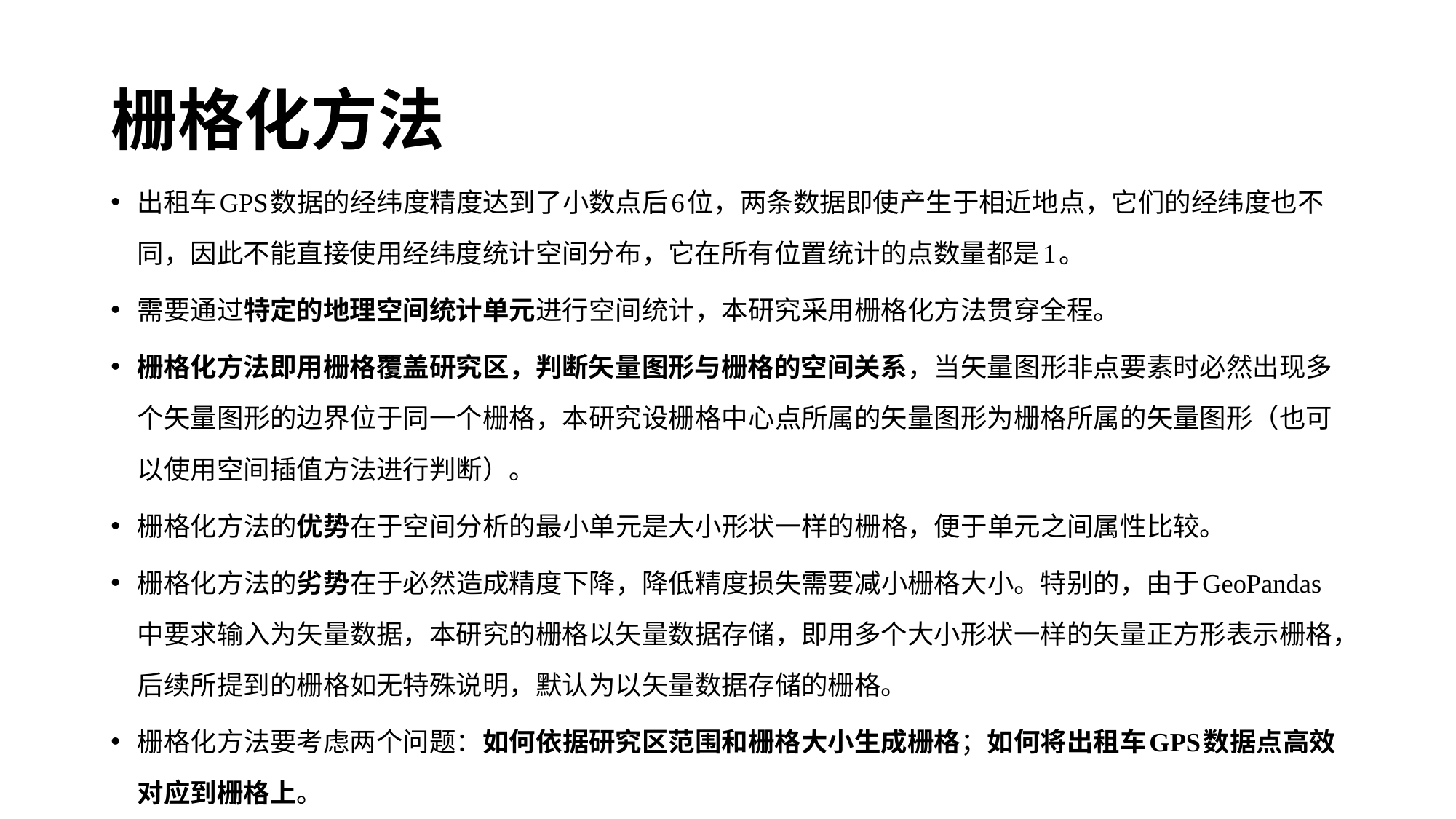

# 栅格化方法
出租车GPS数据的经纬度精度达到了小数点后6位，两条数据即使产生于相近地点，它们的经纬度也不同，因此不能直接使用经纬度统计空间分布，它在所有位置统计的点数量都是1。
需要通过特定的地理空间统计单元进行空间统计，本研究采用栅格化方法贯穿全程。
栅格化方法即用栅格覆盖研究区，判断矢量图形与栅格的空间关系，当矢量图形非点要素时必然出现多个矢量图形的边界位于同一个栅格，本研究设栅格中心点所属的矢量图形为栅格所属的矢量图形（也可以使用空间插值方法进行判断）。
栅格化方法的优势在于空间分析的最小单元是大小形状一样的栅格，便于单元之间属性比较。
栅格化方法的劣势在于必然造成精度下降，降低精度损失需要减小栅格大小。特别的，由于GeoPandas中要求输入为矢量数据，本研究的栅格以矢量数据存储，即用多个大小形状一样的矢量正方形表示栅格，后续所提到的栅格如无特殊说明，默认为以矢量数据存储的栅格。
栅格化方法要考虑两个问题：如何依据研究区范围和栅格大小生成栅格；如何将出租车GPS数据点高效对应到栅格上。